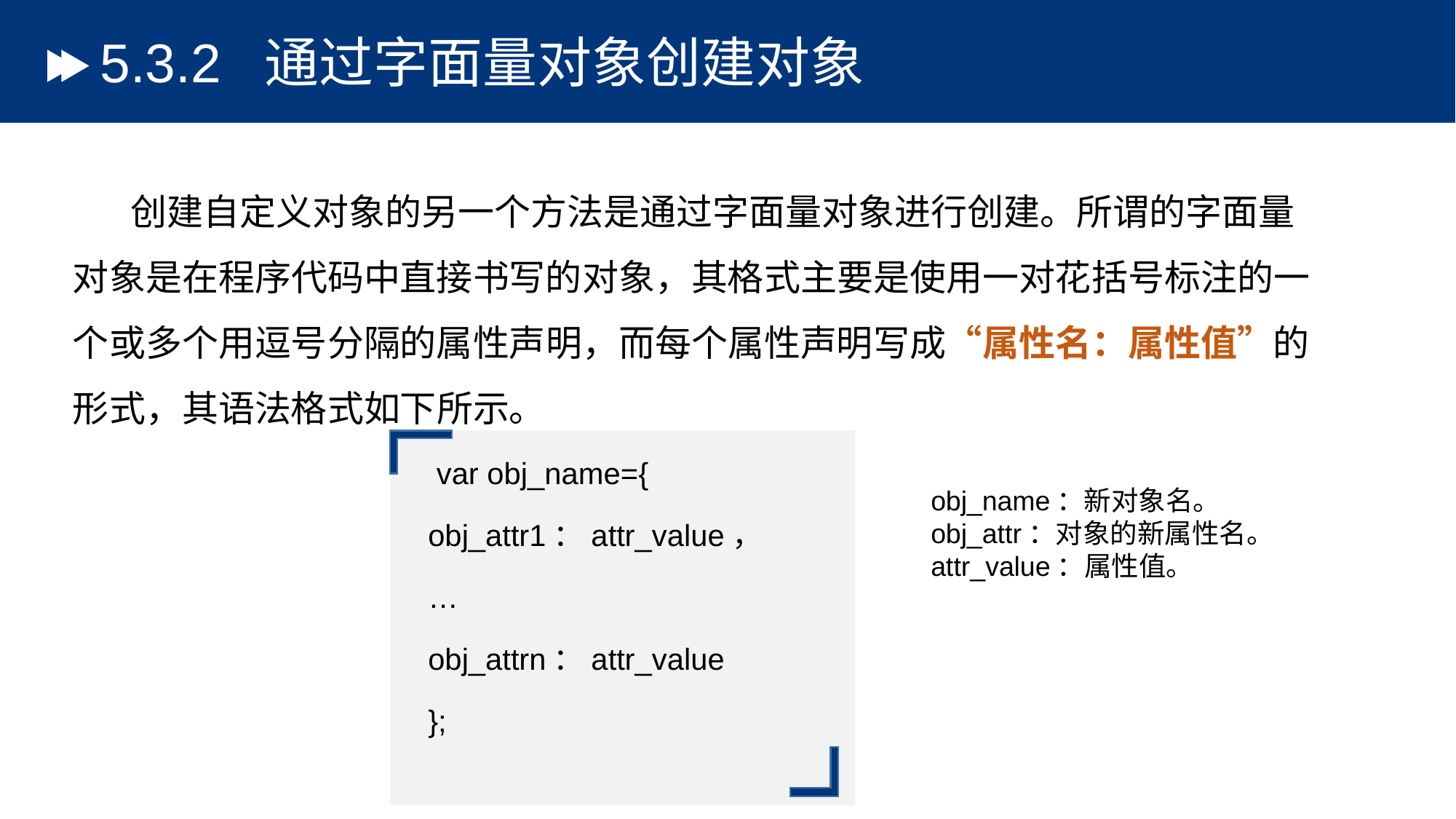

# 5.3.2  通过字面量对象创建对象
      创建自定义对象的另一个方法是通过字面量对象进行创建。所谓的字面量对象是在程序代码中直接书写的对象，其格式主要是使用一对花括号标注的一个或多个用逗号分隔的属性声明，而每个属性声明写成“属性名：属性值”的形式，其语法格式如下所示。

 var obj_name={
obj_attr1：attr_value，
…
obj_attrn：attr_value
};

obj_name：新对象名。
obj_attr：对象的新属性名。
attr_value：属性值。